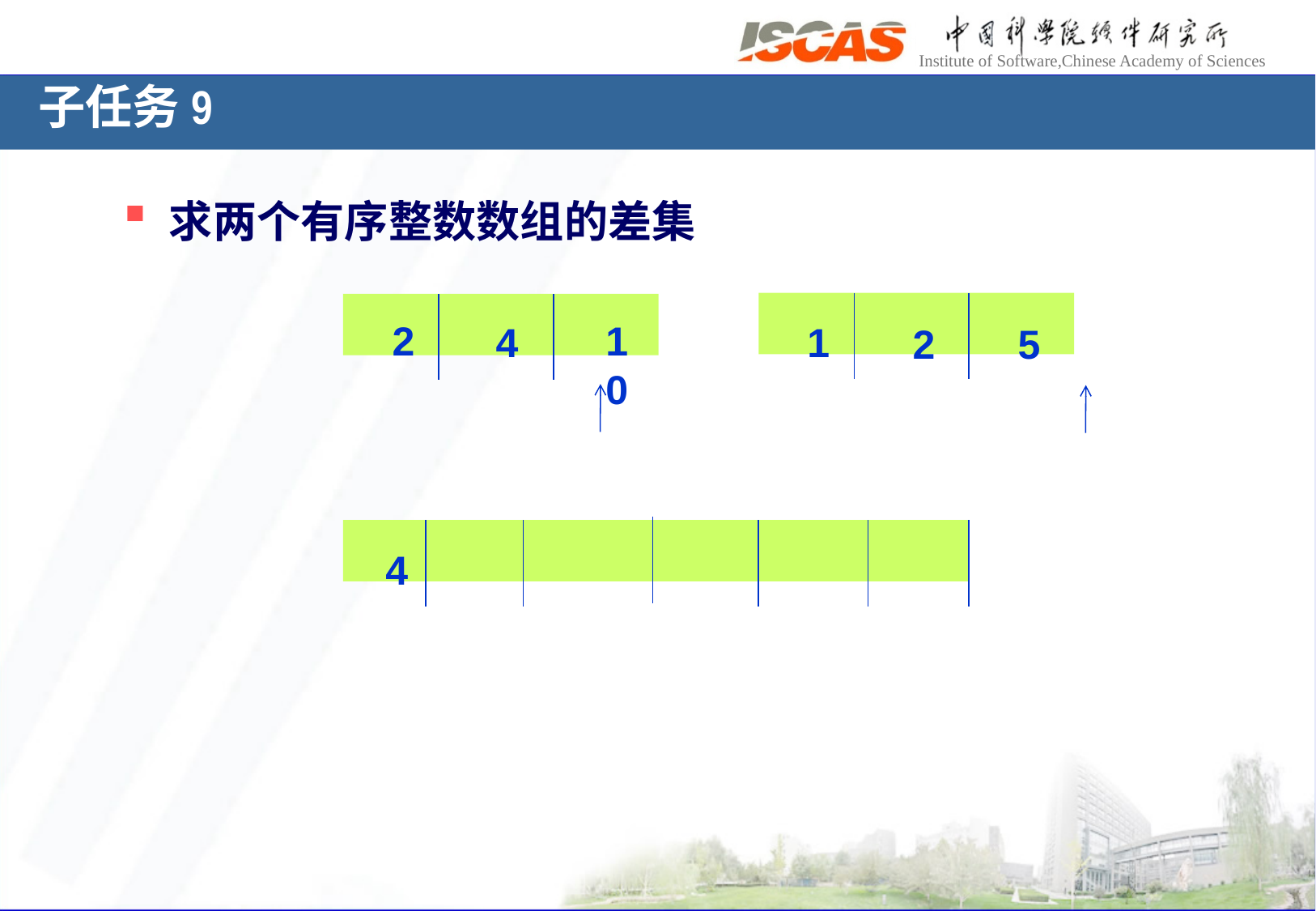

子任务9
求两个有序整数数组的差集

1
2
5

2
10
4

4